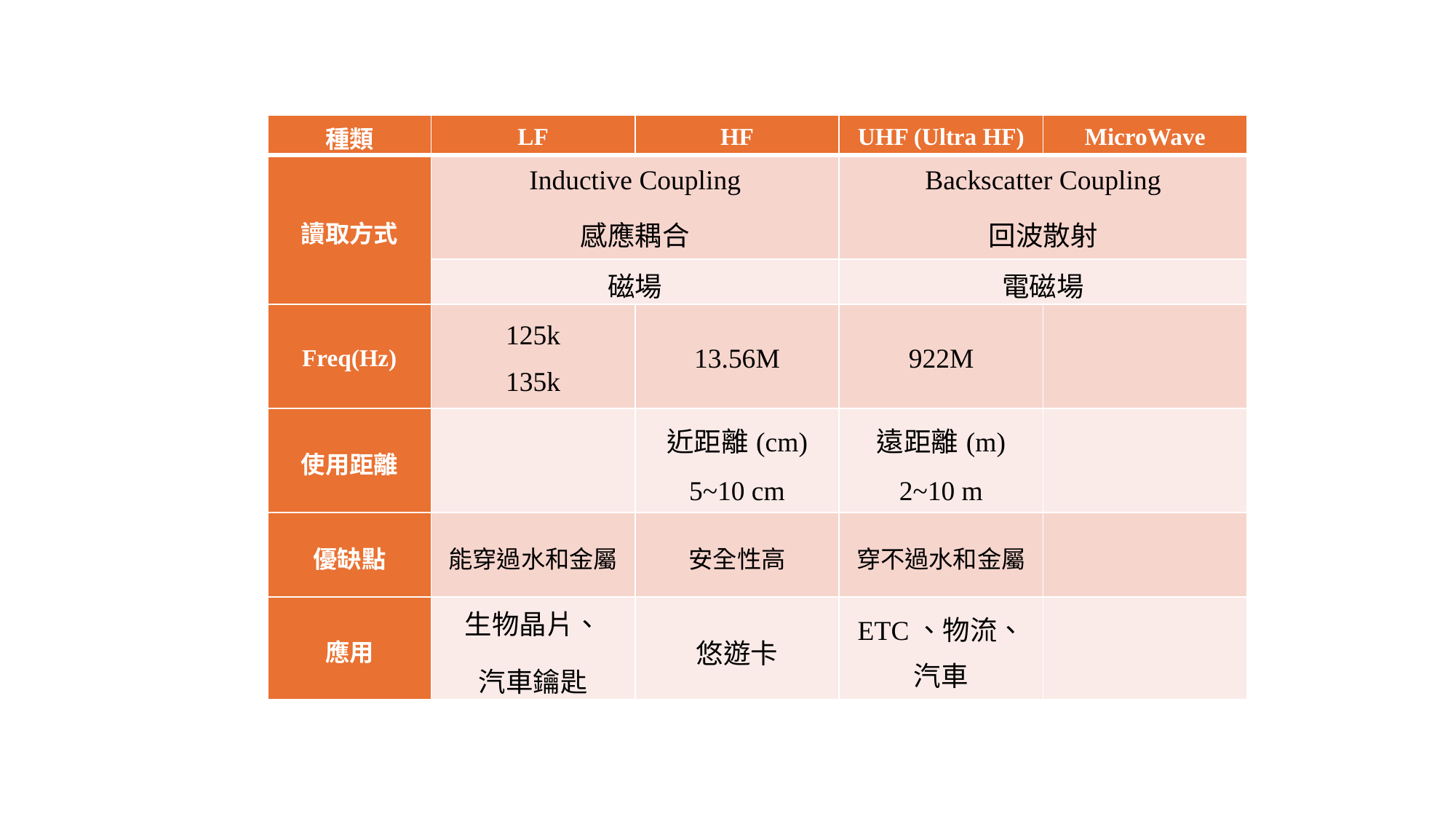

| 種類 | LF | HF | UHF (Ultra HF) | MicroWave |
| --- | --- | --- | --- | --- |
| 讀取方式 | Inductive Coupling 感應耦合 |  | Backscatter Coupling 回波散射 |  |
|  | 磁場 |  | 電磁場 |  |
| Freq(Hz) | 125k 135k | 13.56M | 922M |  |
| 使用距離 |  | 近距離(cm) 5~10 cm | 遠距離(m) 2~10 m |  |
| 優缺點 | 能穿過水和金屬 | 安全性高 | 穿不過水和金屬 |  |
| 應用 | 生物晶片、 汽車鑰匙 | 悠遊卡 | ETC、物流、汽車 |  |